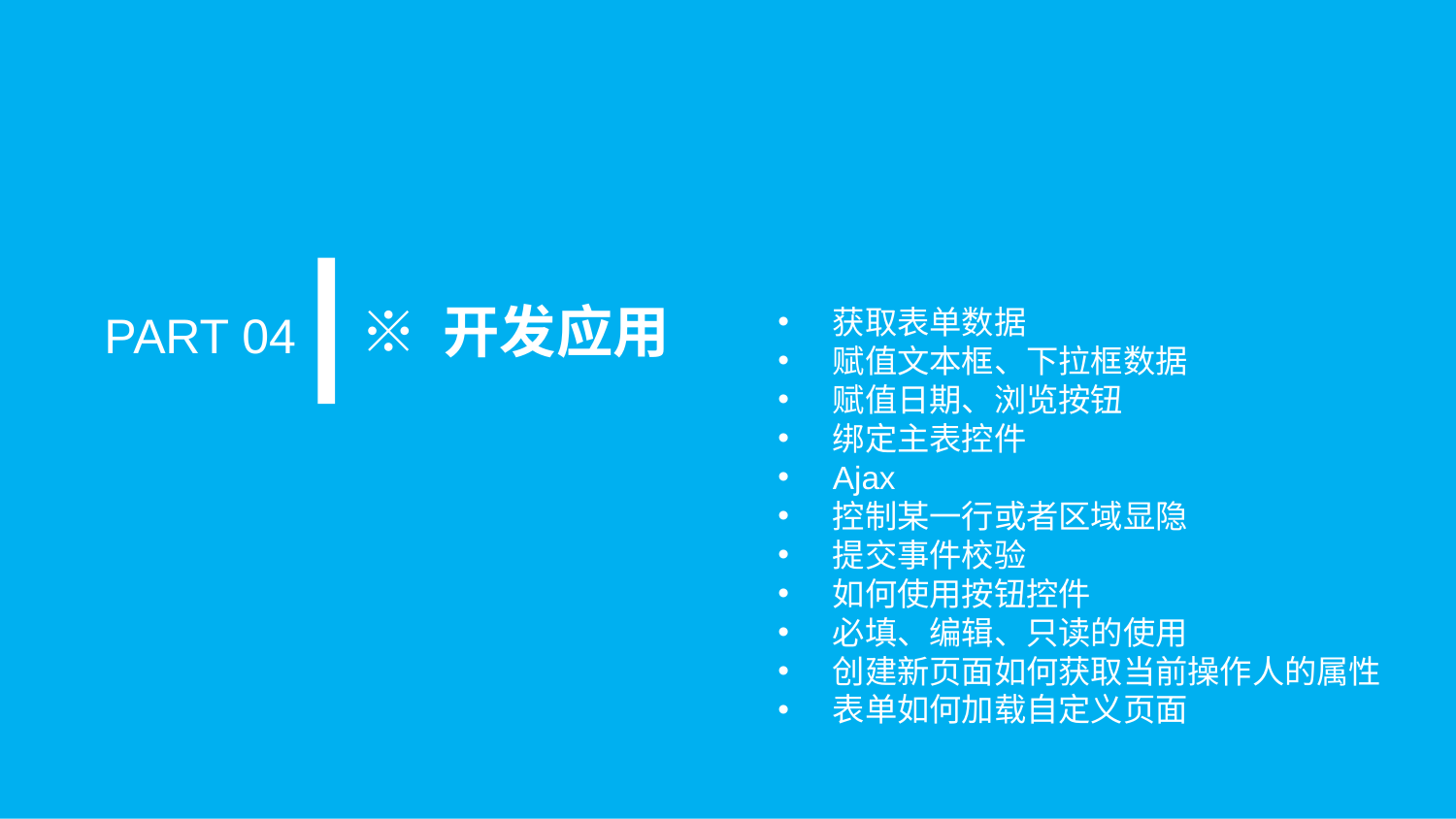

※ 开发应用
PART 04
获取表单数据
赋值文本框、下拉框数据
赋值日期、浏览按钮
绑定主表控件
Ajax
控制某一行或者区域显隐
提交事件校验
如何使用按钮控件
必填、编辑、只读的使用
创建新页面如何获取当前操作人的属性
表单如何加载自定义页面